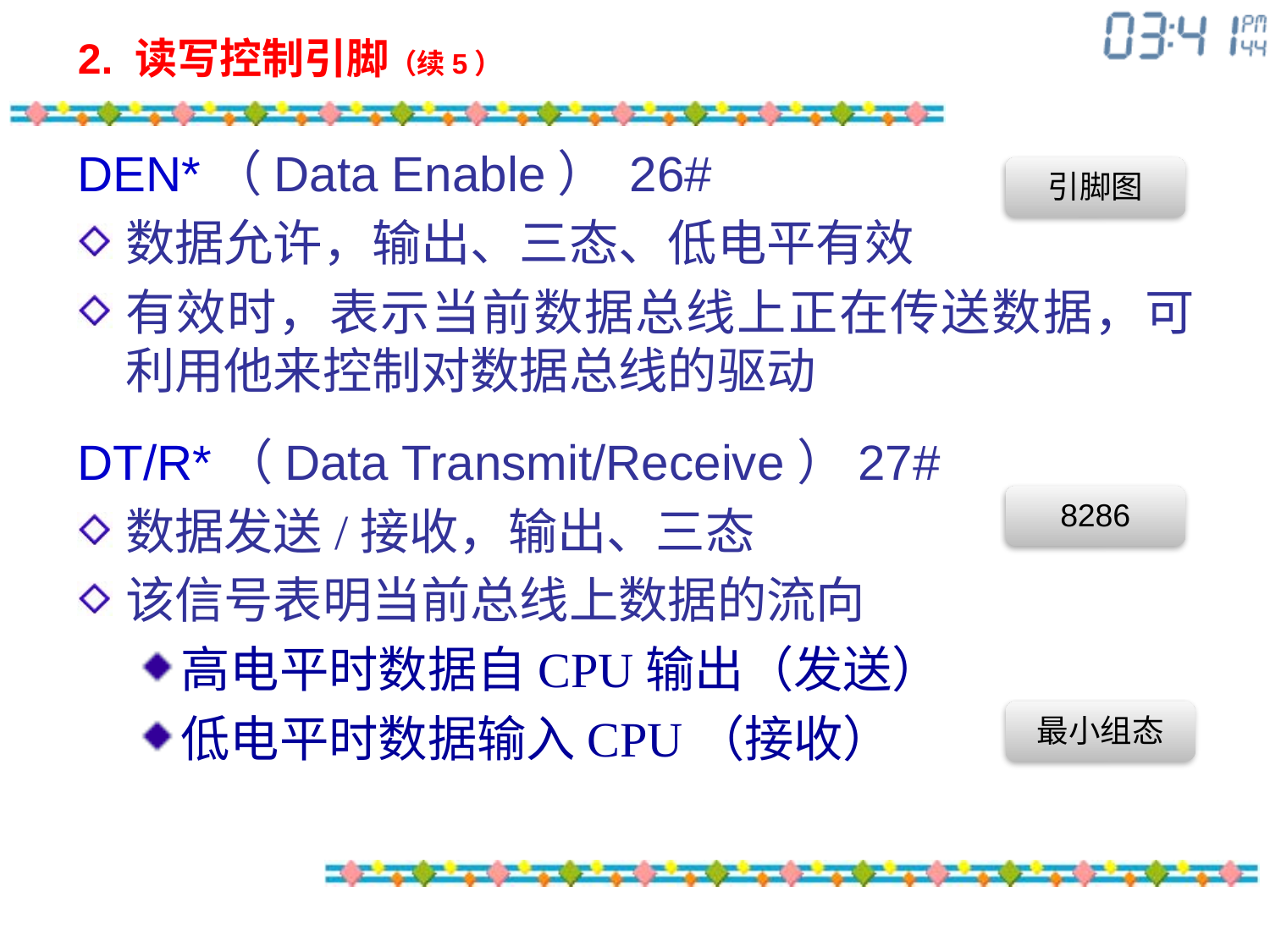

# 2. 读写控制引脚（续5）
DEN*（Data Enable） 26#
数据允许，输出、三态、低电平有效
有效时，表示当前数据总线上正在传送数据，可利用他来控制对数据总线的驱动
DT/R*（Data Transmit/Receive）27#
数据发送/接收，输出、三态
该信号表明当前总线上数据的流向
高电平时数据自CPU输出（发送）
低电平时数据输入CPU（接收）
引脚图
8286
最小组态